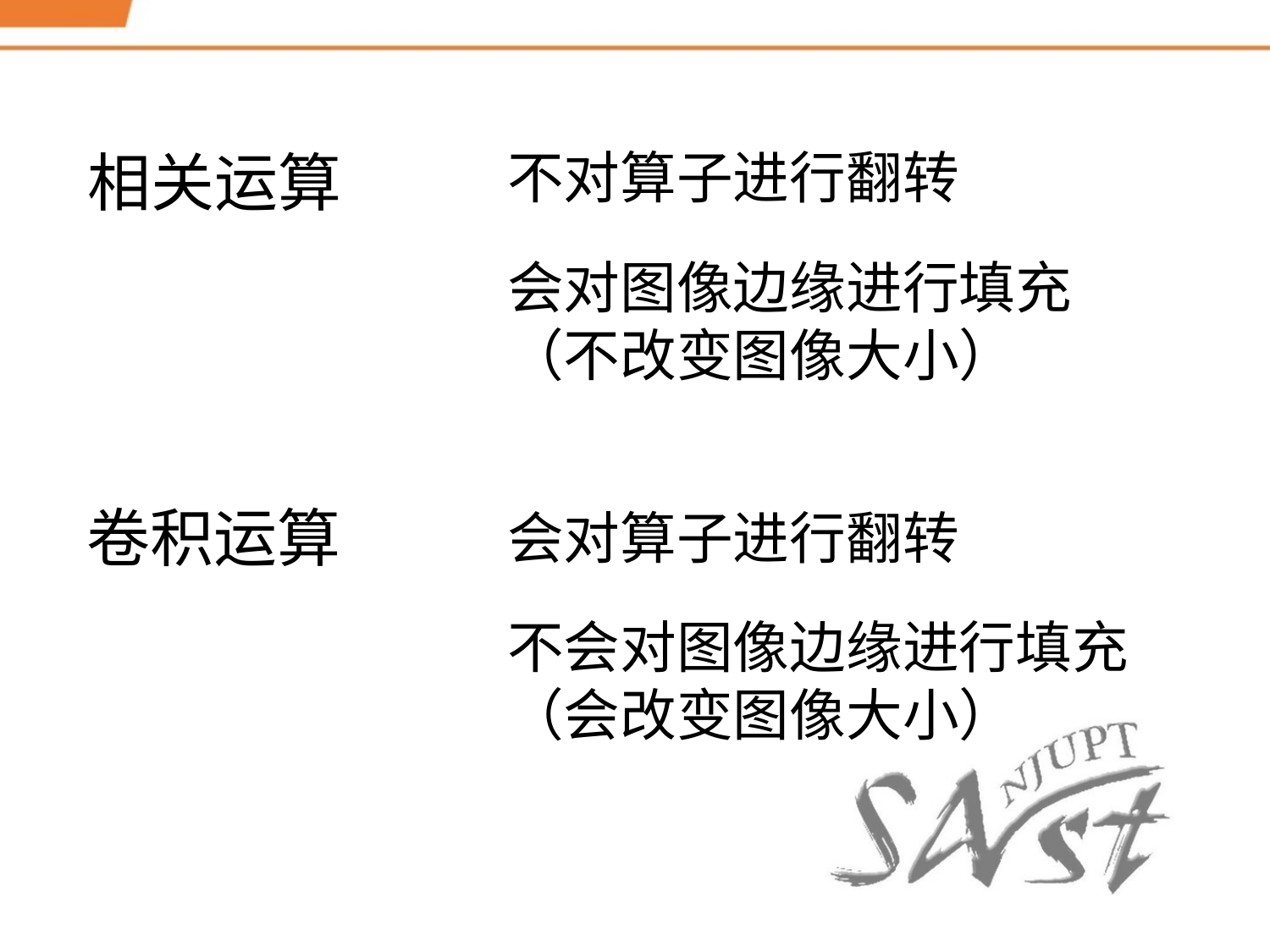

相关运算
不对算子进行翻转
会对图像边缘进行填充
（不改变图像大小）
卷积运算
会对算子进行翻转
不会对图像边缘进行填充
（会改变图像大小）